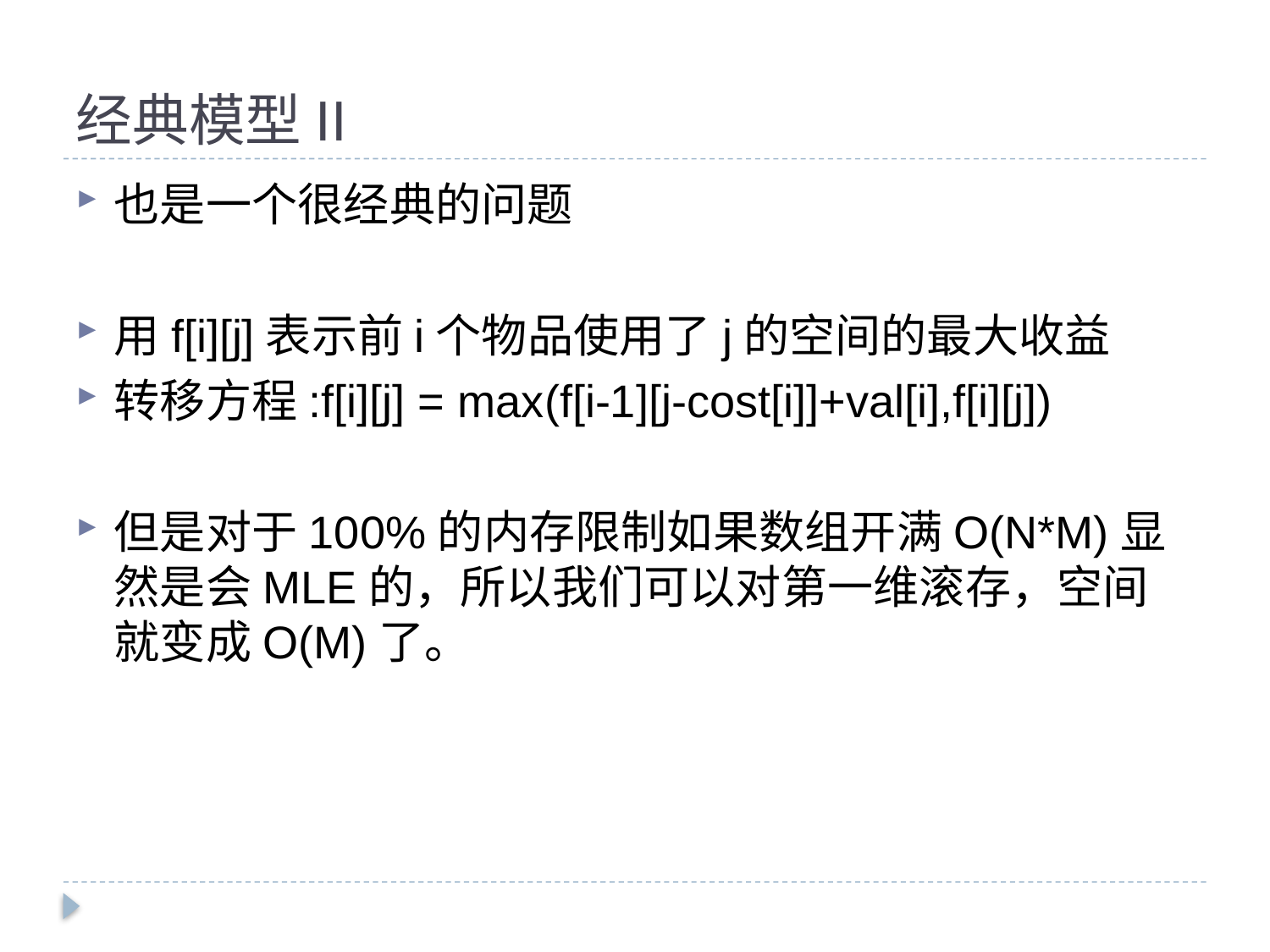

# 经典模型II
也是一个很经典的问题

用f[i][j]表示前i个物品使用了j的空间的最大收益
转移方程:f[i][j] = max(f[i-1][j-cost[i]]+val[i],f[i][j])

但是对于100%的内存限制如果数组开满O(N*M)显然是会MLE的，所以我们可以对第一维滚存，空间就变成O(M)了。